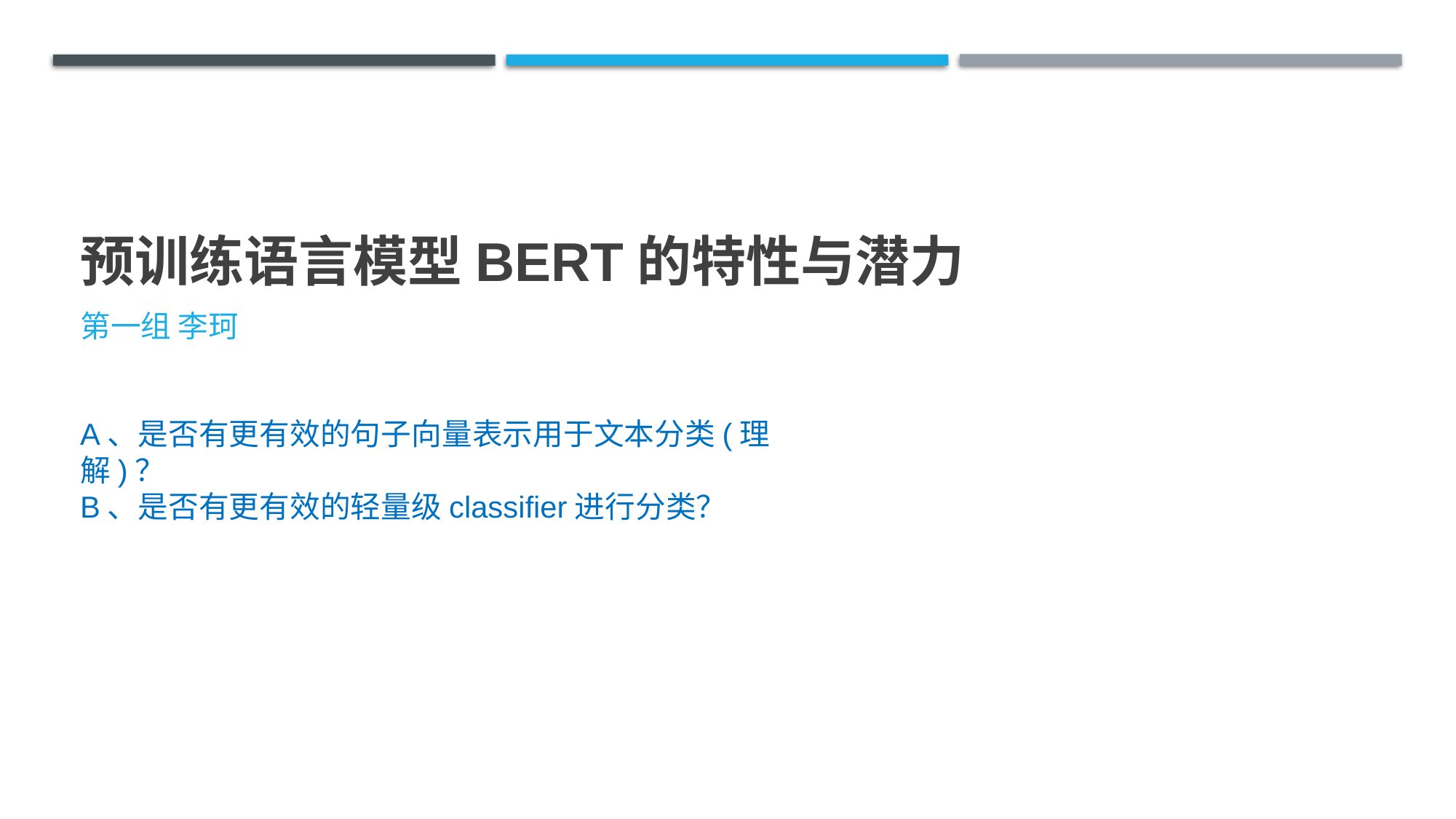

# 预训练语言模型Bert的特性与潜力
第一组 李珂
A、是否有更有效的句子向量表示用于文本分类(理解)？
B、是否有更有效的轻量级classifier进行分类？